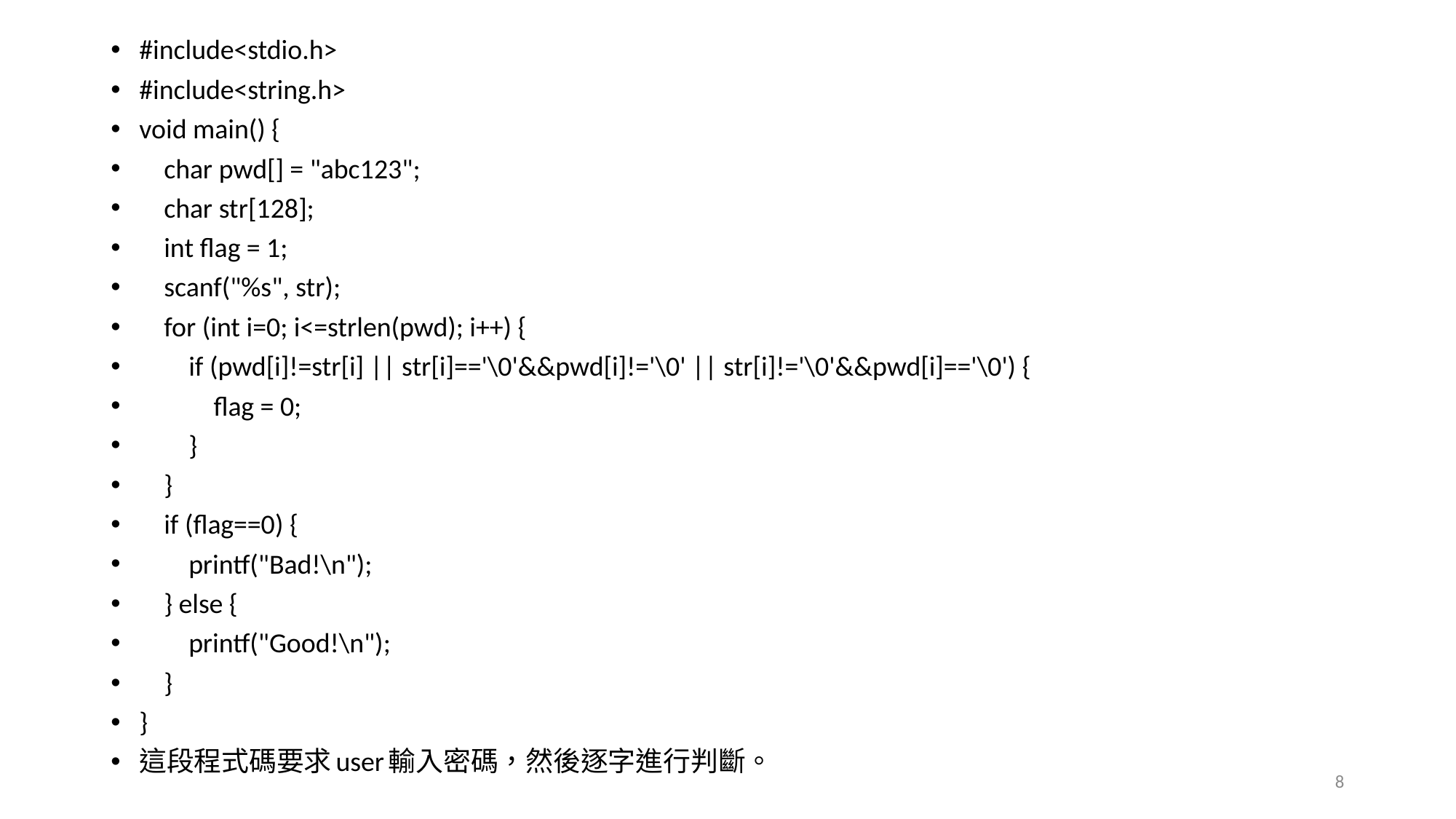

#include<stdio.h>
#include<string.h>
void main() {
    char pwd[] = "abc123";
    char str[128];
    int flag = 1;
    scanf("%s", str);
    for (int i=0; i<=strlen(pwd); i++) {
        if (pwd[i]!=str[i] || str[i]=='\0'&&pwd[i]!='\0' || str[i]!='\0'&&pwd[i]=='\0') {
            flag = 0;
        }
    }
    if (flag==0) {
        printf("Bad!\n");
    } else {
        printf("Good!\n");
    }
}
這段程式碼要求user輸入密碼，然後逐字進行判斷。
8